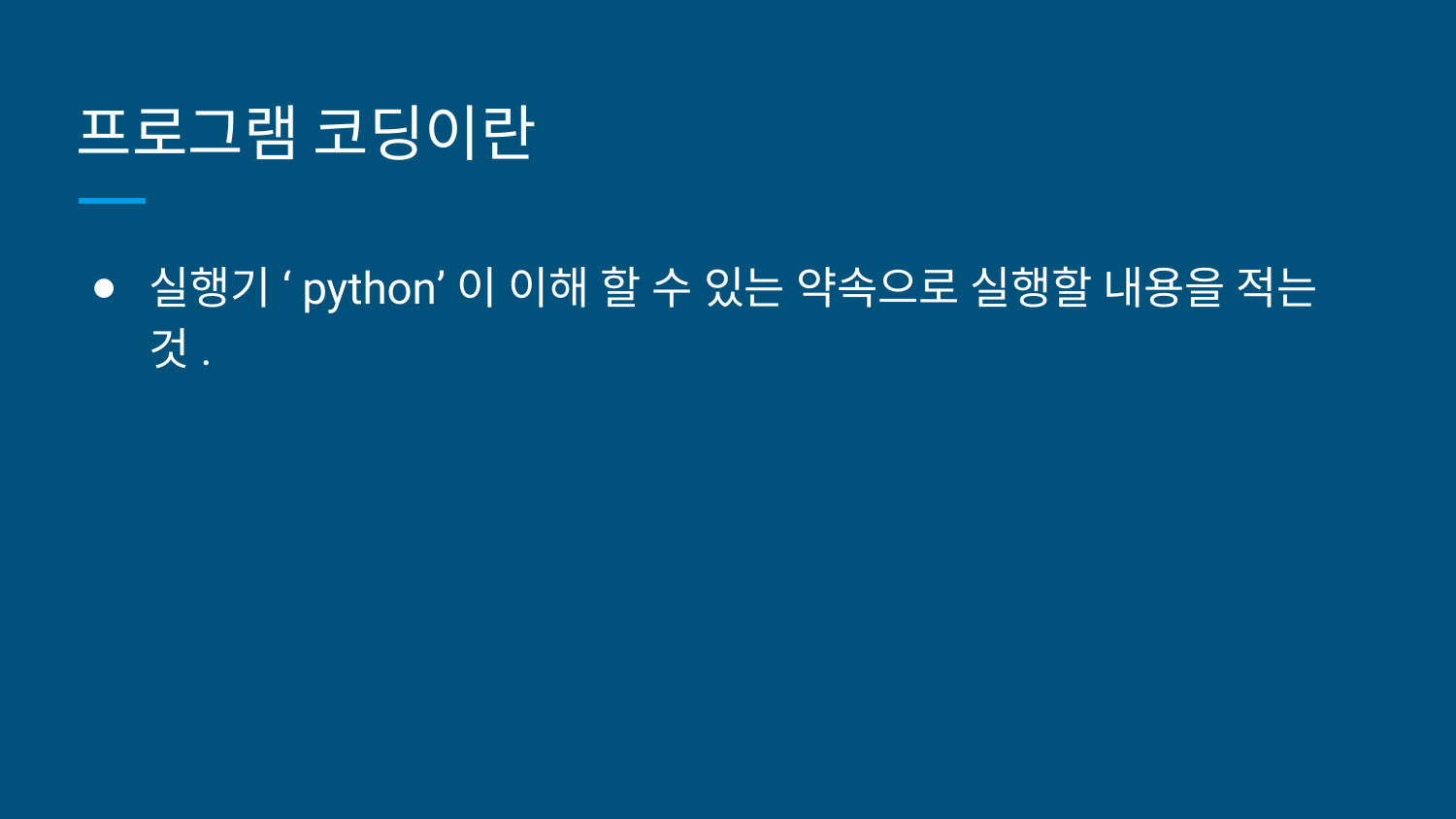

# 프로그램 코딩이란
실행기 ‘python’이 이해 할 수 있는 약속으로 실행할 내용을 적는 것.